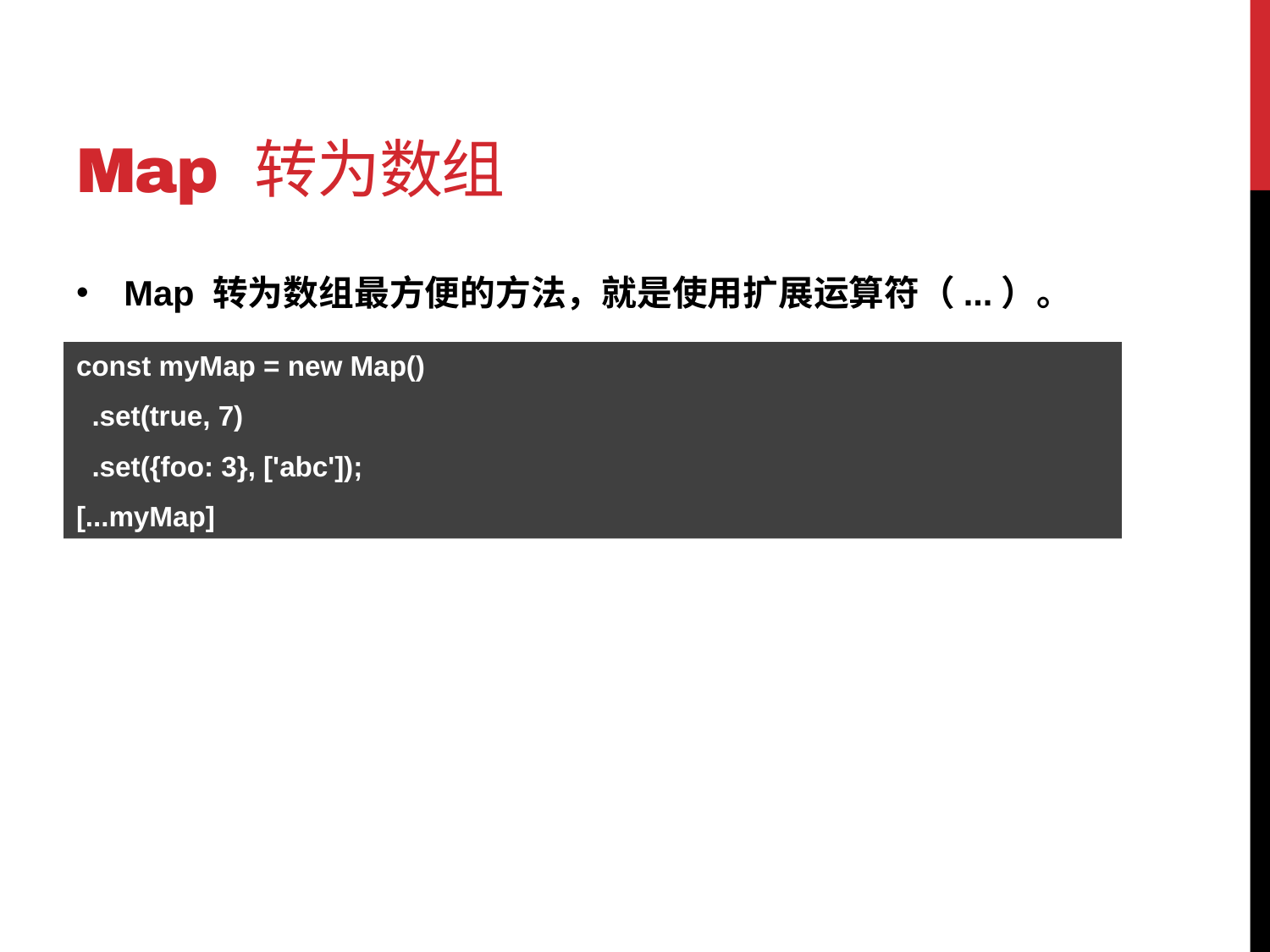

# Map 转为数组
Map 转为数组最方便的方法，就是使用扩展运算符（...）。

const myMap = new Map()
  .set(true, 7)
  .set({foo: 3}, ['abc']);
[...myMap]